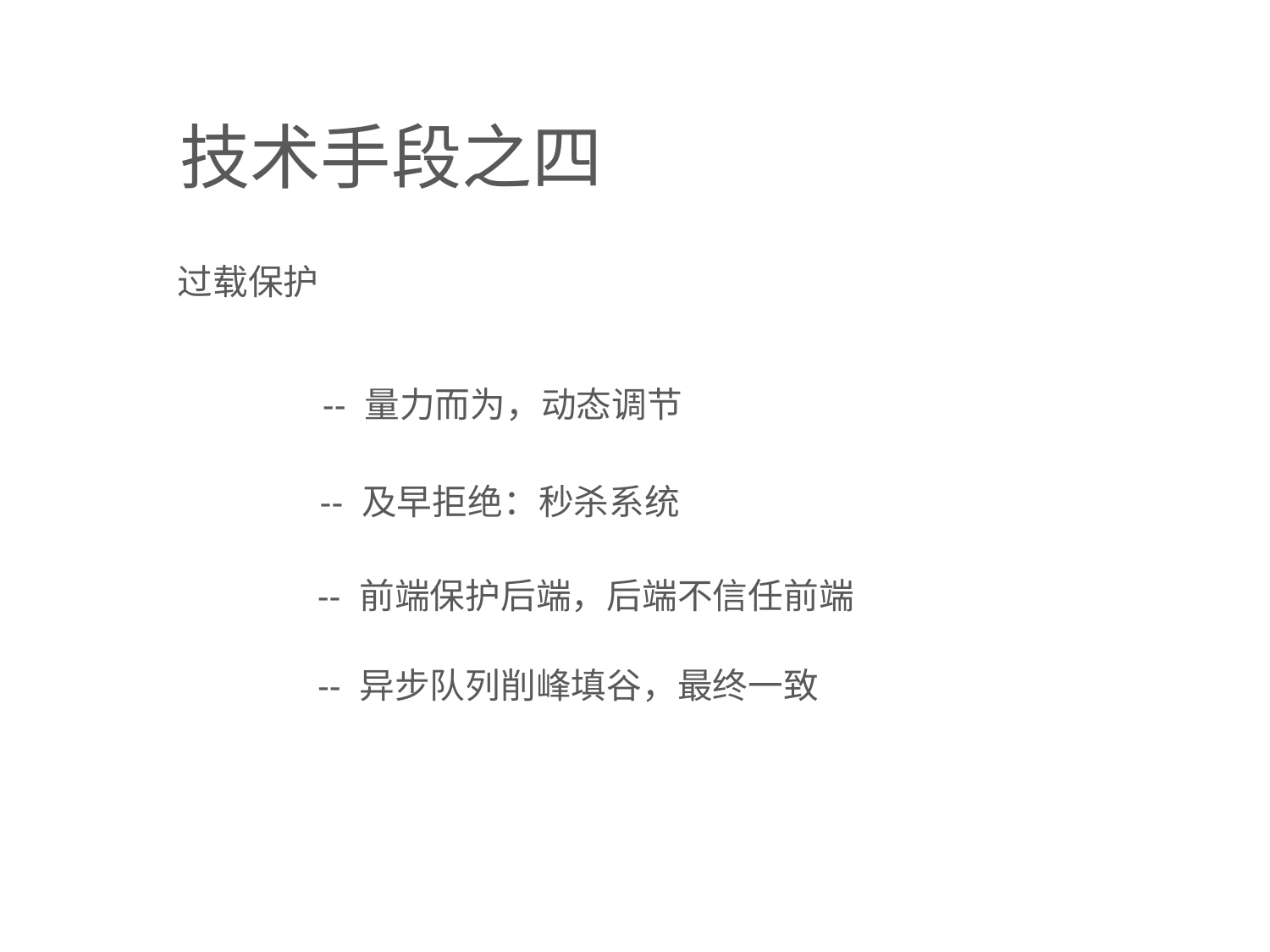

技术手段之四
过载保护
-- 量力而为，动态调节
-- 及早拒绝：秒杀系统
-- 前端保护后端，后端不信任前端
-- 异步队列削峰填谷，最终一致